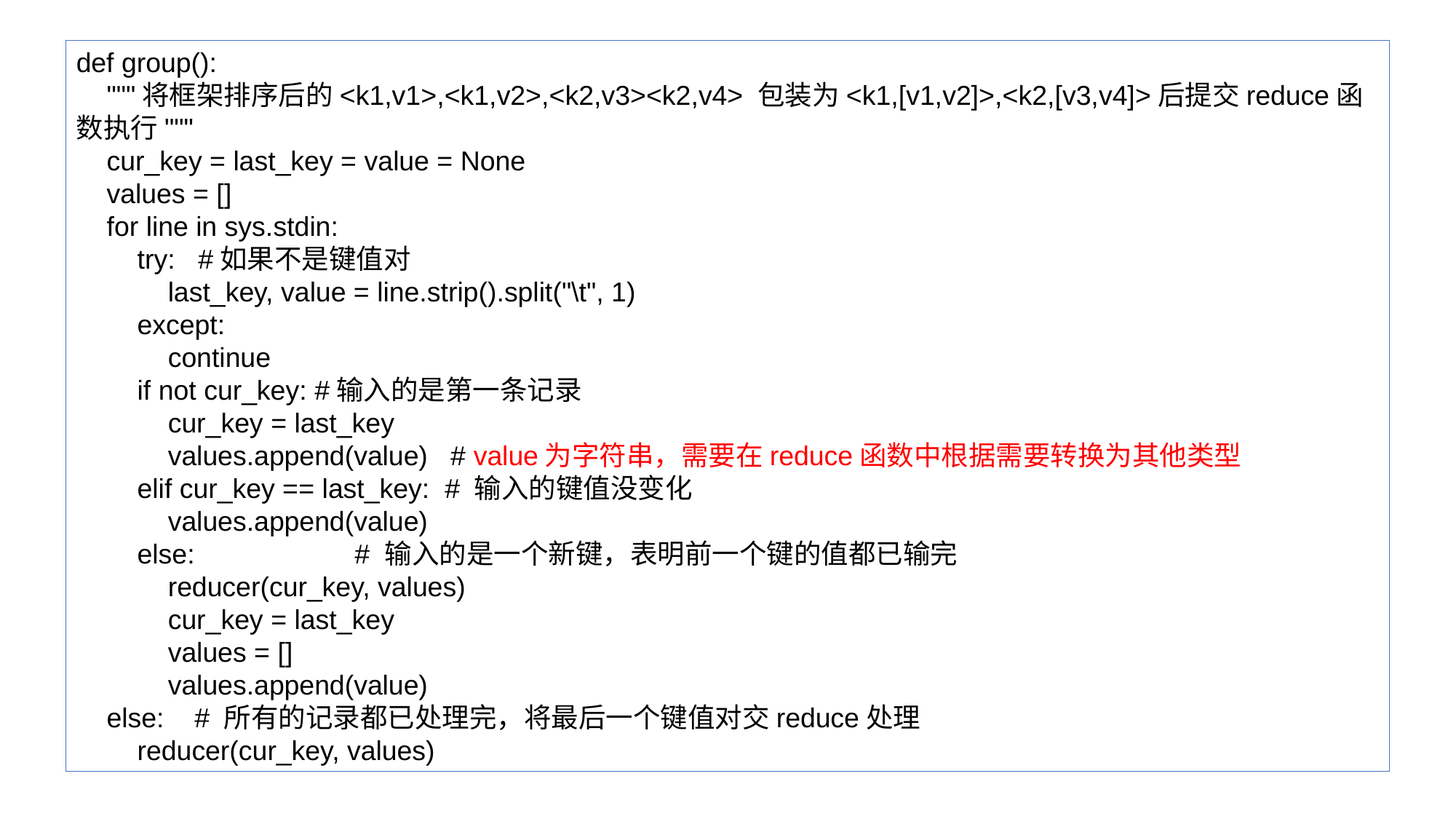

def group():
    """将框架排序后的<k1,v1>,<k1,v2>,<k2,v3><k2,v4> 包装为<k1,[v1,v2]>,<k2,[v3,v4]>后提交reduce函数执行"""
    cur_key = last_key = value = None
    values = []
    for line in sys.stdin:
        try:   #如果不是键值对
            last_key, value = line.strip().split("\t", 1)
        except:
            continue
        if not cur_key: #输入的是第一条记录
            cur_key = last_key
            values.append(value)   # value为字符串，需要在reduce函数中根据需要转换为其他类型
        elif cur_key == last_key:  # 输入的键值没变化
            values.append(value)
        else:                     # 输入的是一个新键，表明前一个键的值都已输完
            reducer(cur_key, values)
            cur_key = last_key
            values = []
            values.append(value)
    else:    # 所有的记录都已处理完，将最后一个键值对交reduce处理
        reducer(cur_key, values)